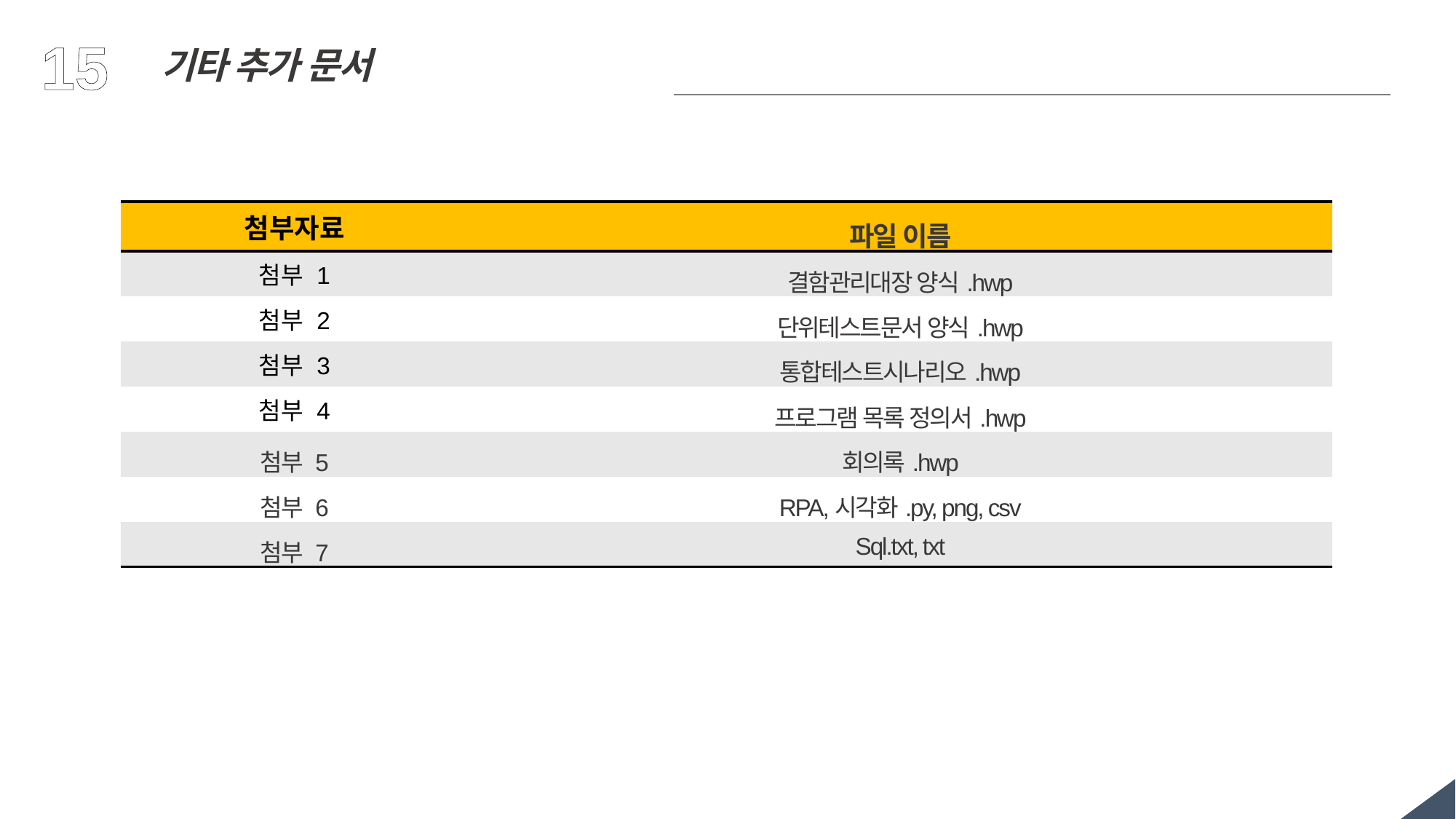

15

기타 추가 문서
| 첨부자료 | 파일 이름 |
| --- | --- |
| 첨부 1 | 결함관리대장 양식.hwp |
| 첨부 2 | 단위테스트문서 양식.hwp |
| 첨부 3 | 통합테스트시나리오.hwp |
| 첨부 4 | 프로그램 목록 정의서.hwp |
| 첨부 5 | 회의록.hwp |
| 첨부 6 | RPA,시각화.py, png, csv |
| 첨부 7 | Sql.txt, txt |